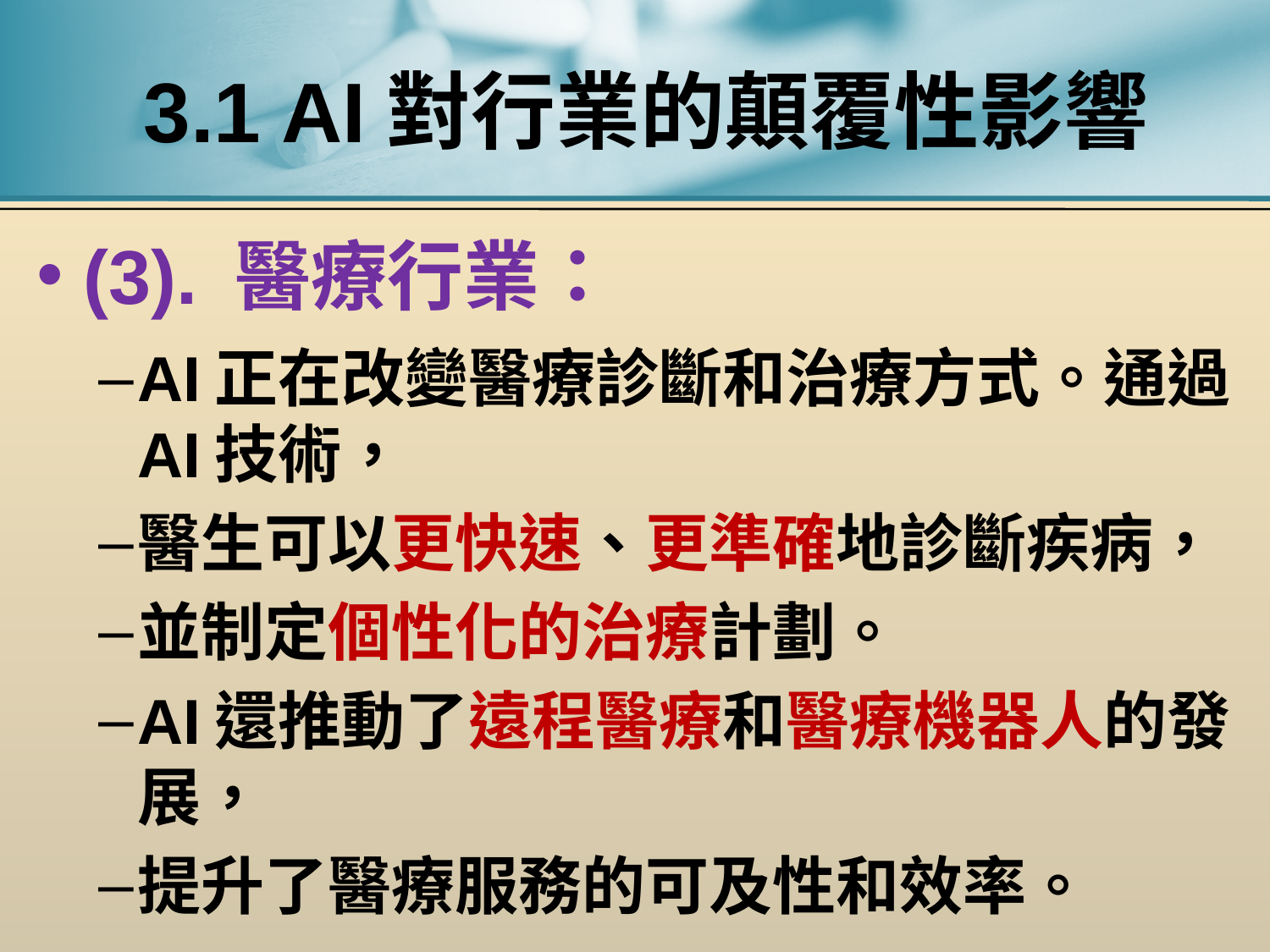

# 3.1 AI對行業的顛覆性影響
(3). 醫療行業：
AI正在改變醫療診斷和治療方式。通過AI技術，
醫生可以更快速、更準確地診斷疾病，
並制定個性化的治療計劃。
AI還推動了遠程醫療和醫療機器人的發展，
提升了醫療服務的可及性和效率。